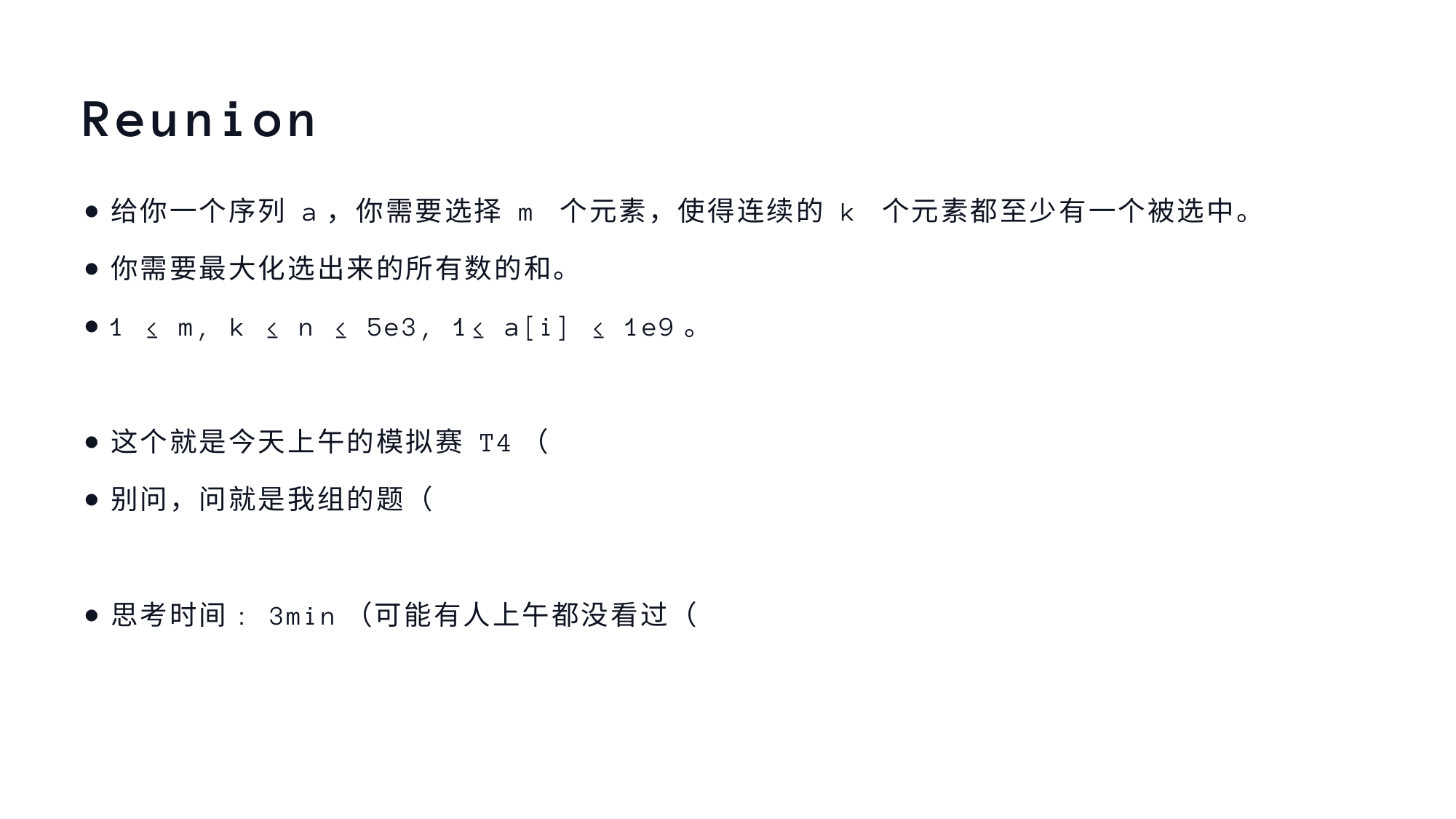

# Reunion
给你一个序列 a，你需要选择 m 个元素，使得连续的 k 个元素都至少有一个被选中。
你需要最大化选出来的所有数的和。
1 ≤ m, k ≤ n ≤ 5e3, 1≤ a[i] ≤ 1e9。

这个就是今天上午的模拟赛 T4（
别问，问就是我组的题（

思考时间: 3min（可能有人上午都没看过（